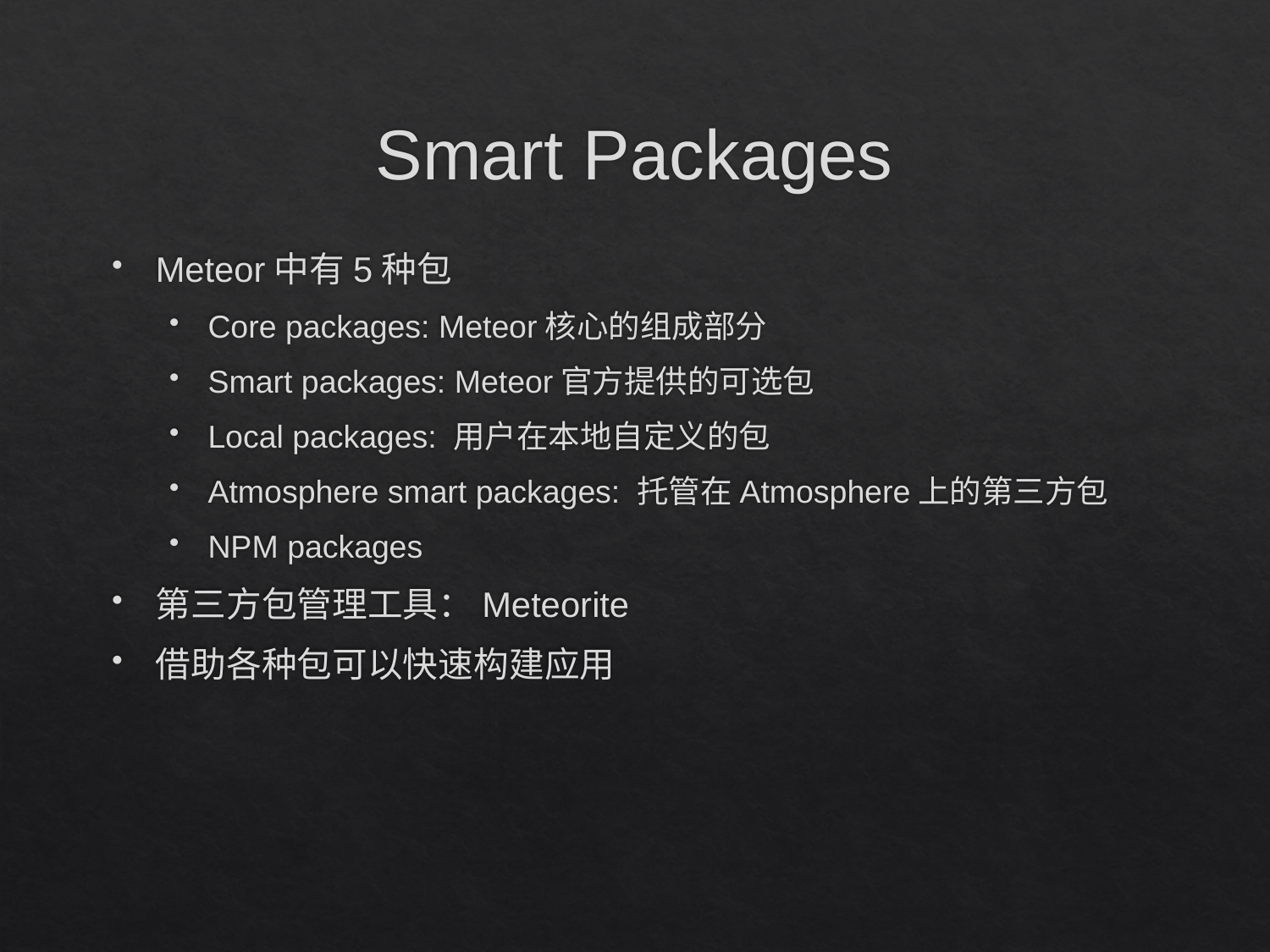

# Smart Packages
Meteor中有5种包
Core packages: Meteor核心的组成部分
Smart packages: Meteor官方提供的可选包
Local packages: 用户在本地自定义的包
Atmosphere smart packages: 托管在Atmosphere上的第三方包
NPM packages
第三方包管理工具：Meteorite
借助各种包可以快速构建应用